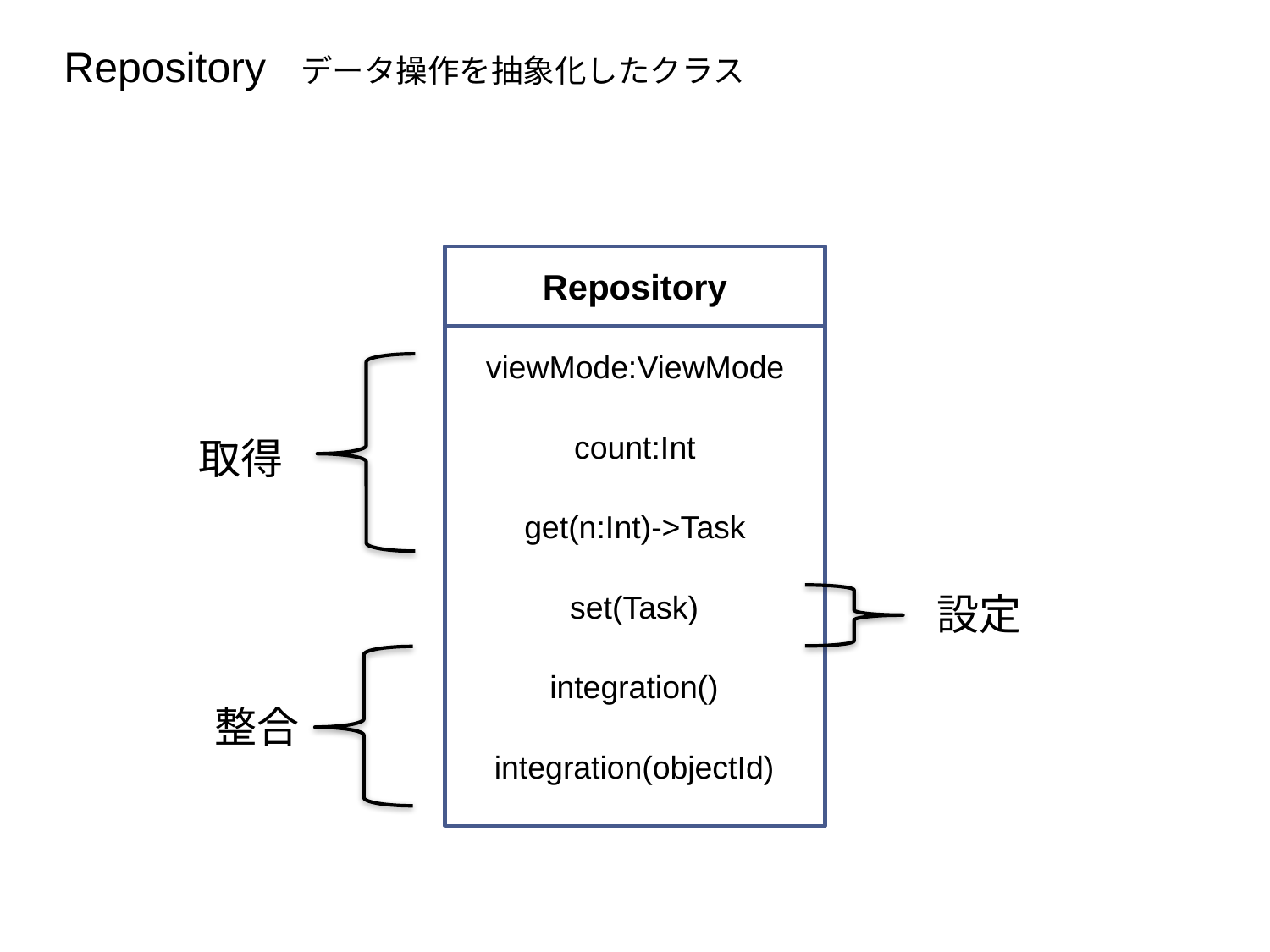

Repository　データ操作を抽象化したクラス
Repository
viewMode:ViewMode

count:Int
取得
get(n:Int)->Task
set(Task)
設定

integration()

整合
integration(objectId)